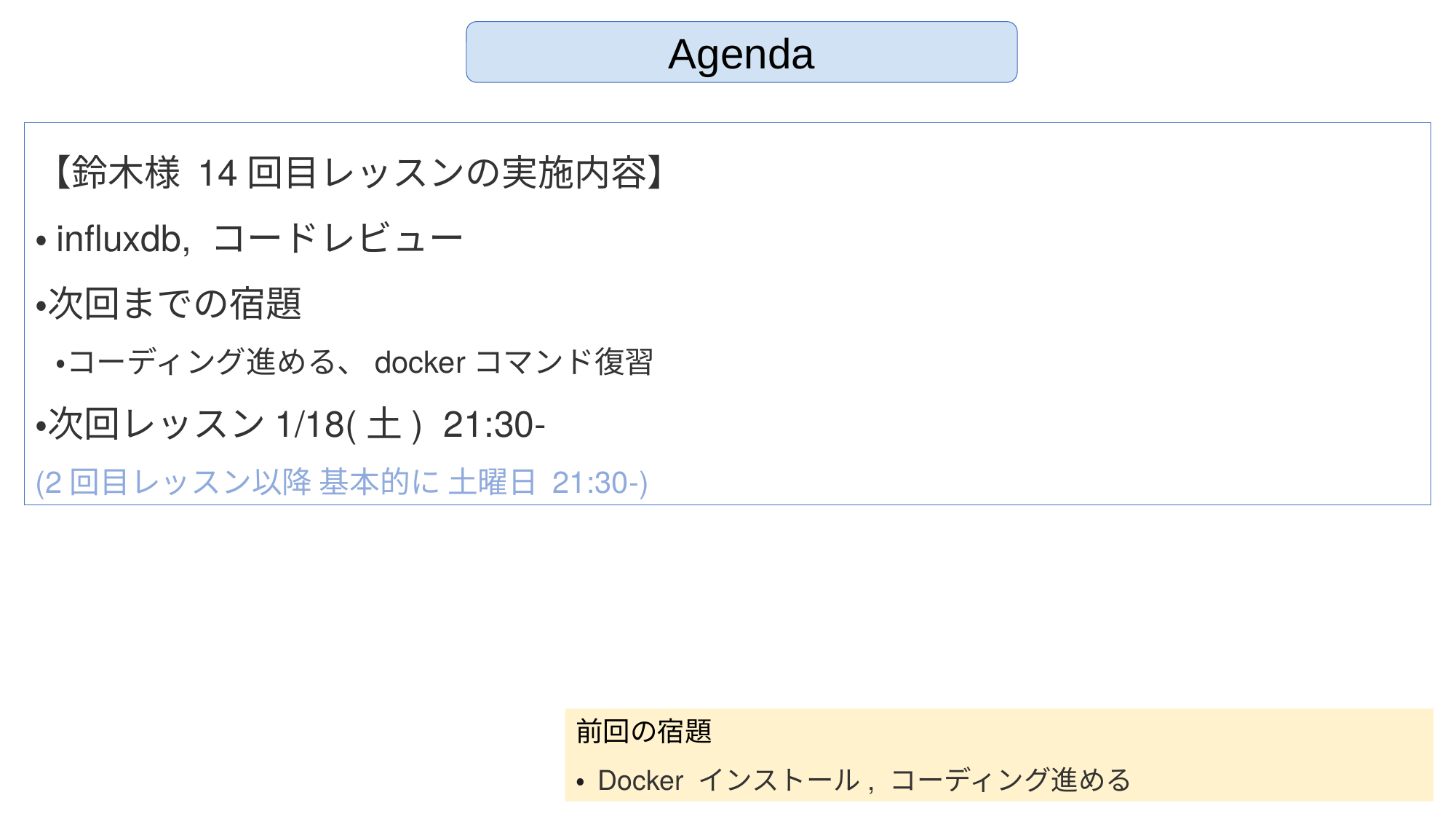

Agenda
【鈴木様 14回目レッスンの実施内容】
・influxdb, コードレビュー
・次回までの宿題
  ・コーディング進める、dockerコマンド復習
・次回レッスン1/18(土)  21:30-
(2回目レッスン以降 基本的に 土曜日 21:30-)
前回の宿題
・ Docker インストール, コーディング進める